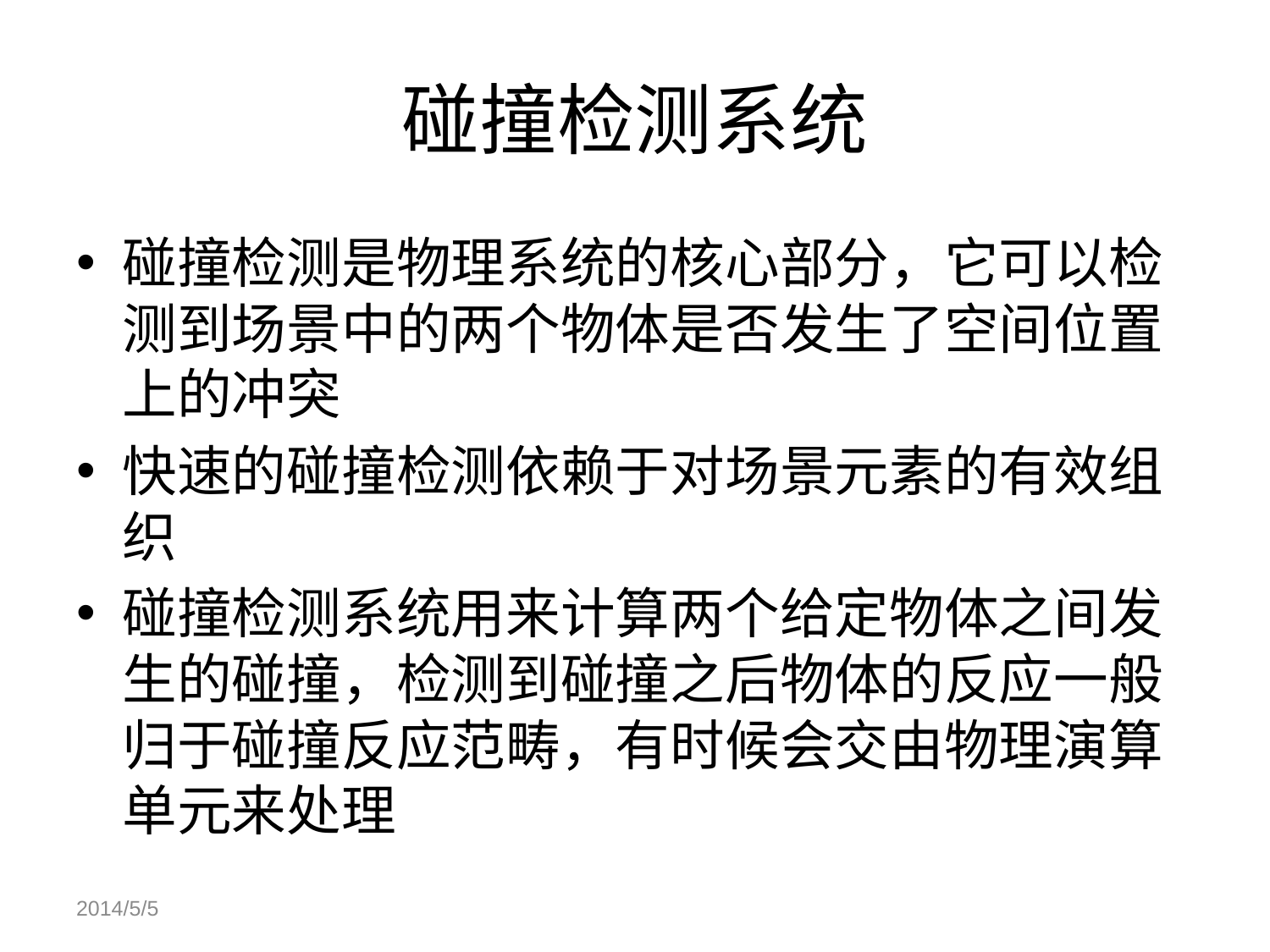

# 碰撞检测系统
碰撞检测是物理系统的核心部分，它可以检测到场景中的两个物体是否发生了空间位置上的冲突
快速的碰撞检测依赖于对场景元素的有效组织
碰撞检测系统用来计算两个给定物体之间发生的碰撞，检测到碰撞之后物体的反应一般归于碰撞反应范畴，有时候会交由物理演算单元来处理
2014/5/5